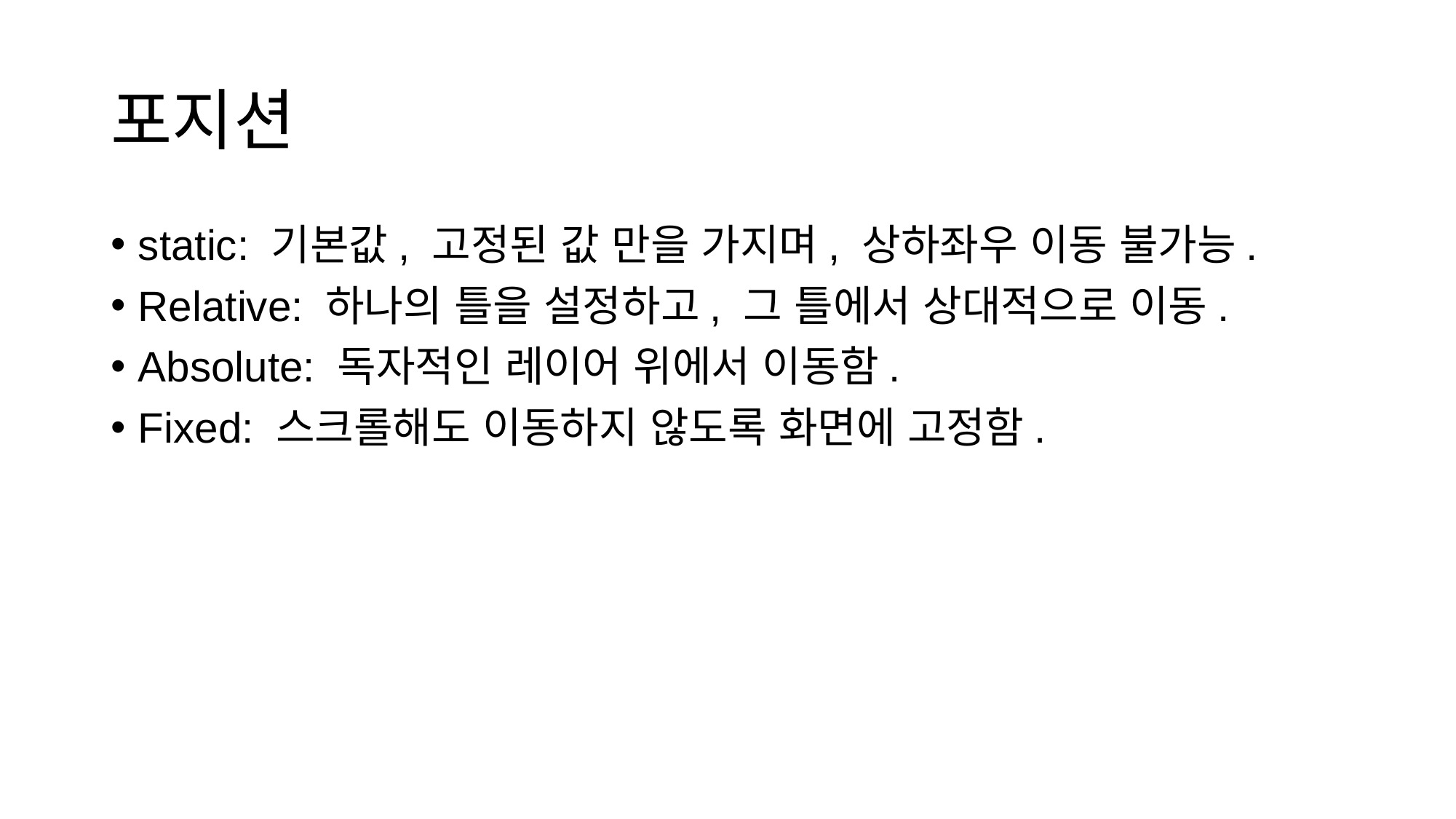

# 포지션
static: 기본값, 고정된 값 만을 가지며, 상하좌우 이동 불가능.
Relative: 하나의 틀을 설정하고, 그 틀에서 상대적으로 이동.
Absolute: 독자적인 레이어 위에서 이동함.
Fixed: 스크롤해도 이동하지 않도록 화면에 고정함.